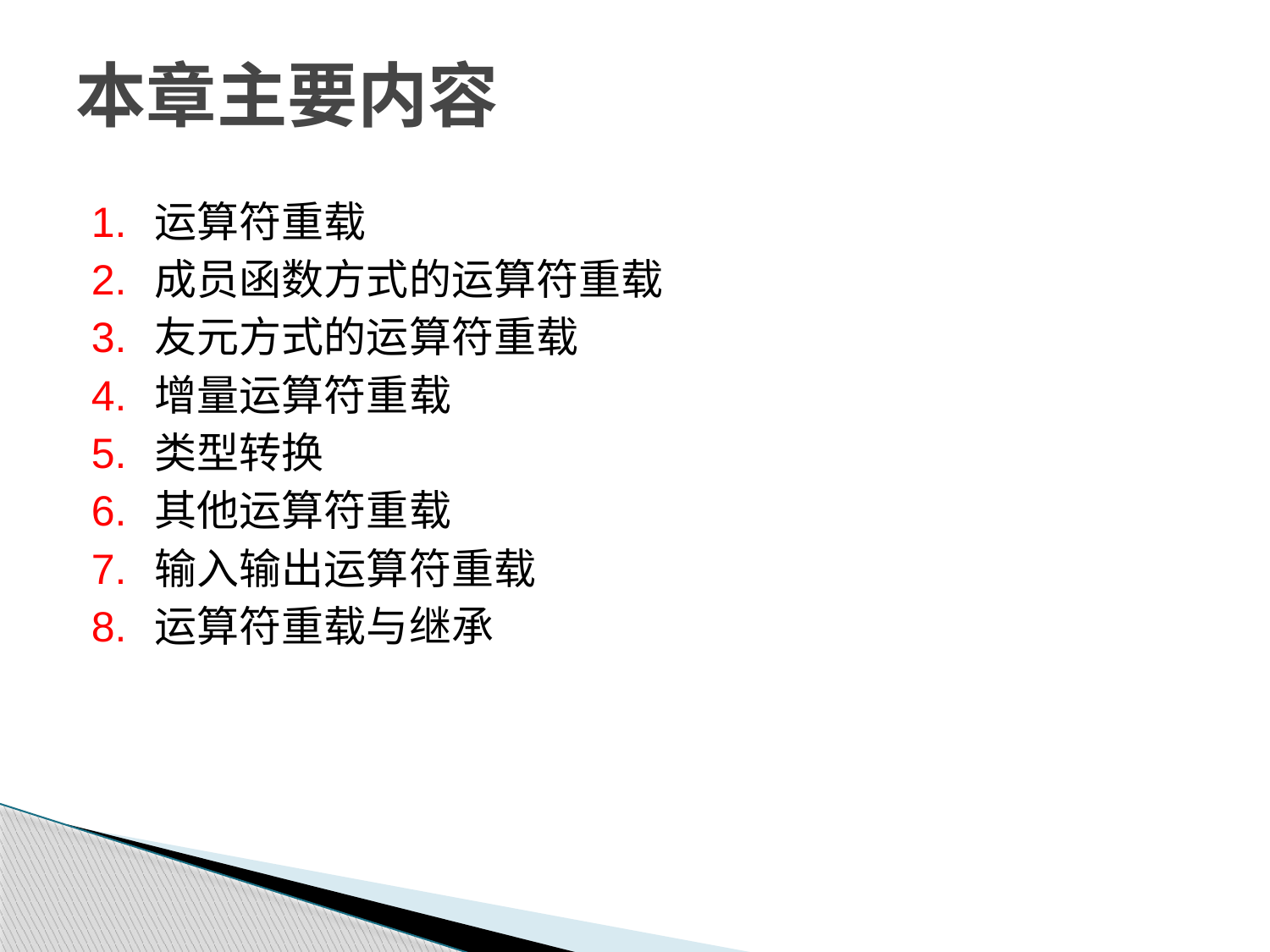

# 本章主要内容
运算符重载
成员函数方式的运算符重载
友元方式的运算符重载
增量运算符重载
类型转换
其他运算符重载
输入输出运算符重载
运算符重载与继承